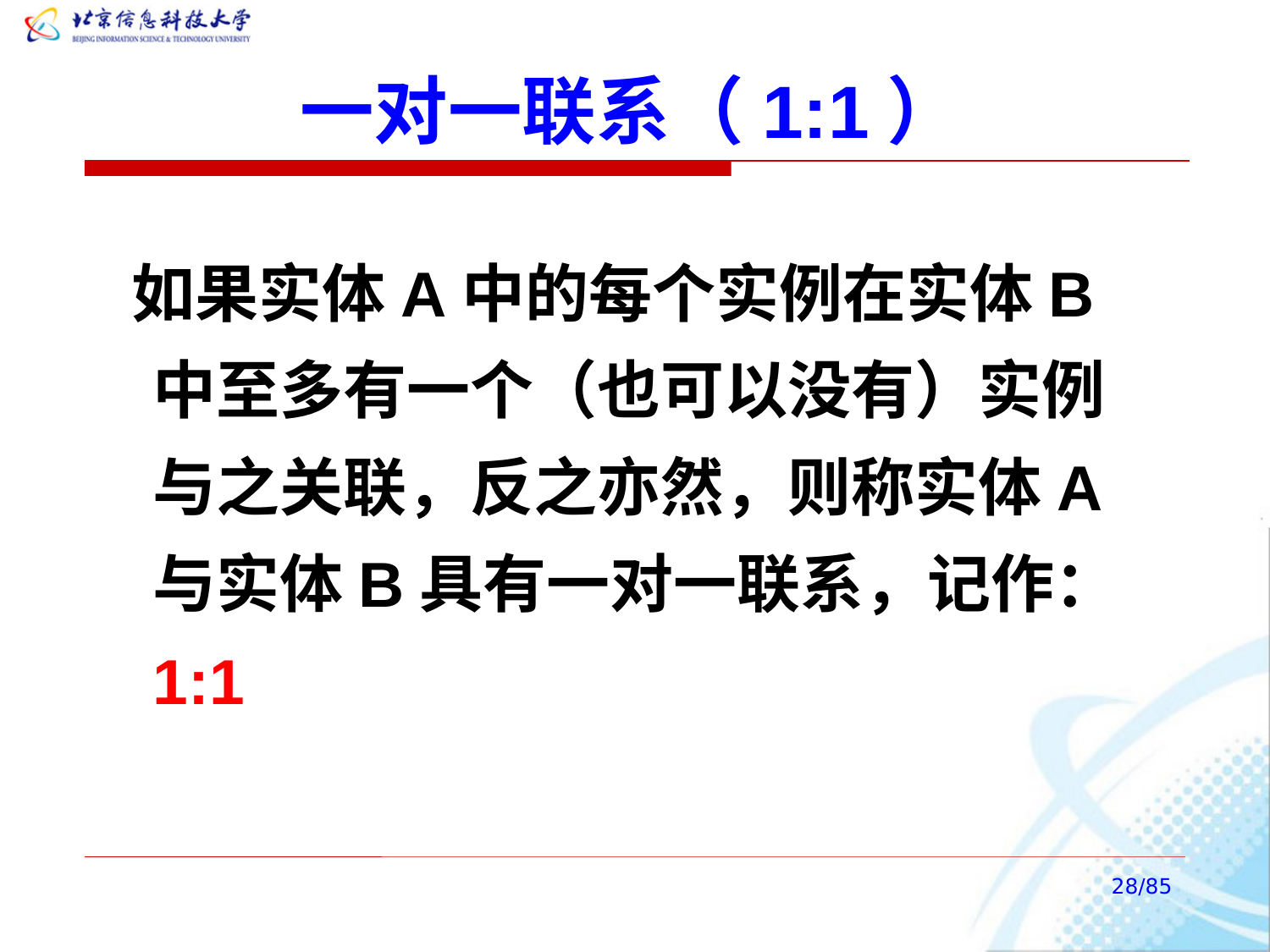

# 一对一联系（1:1）
  如果实体A中的每个实例在实体B中至多有一个（也可以没有）实例与之关联，反之亦然，则称实体A与实体B具有一对一联系，记作：1:1

28/85